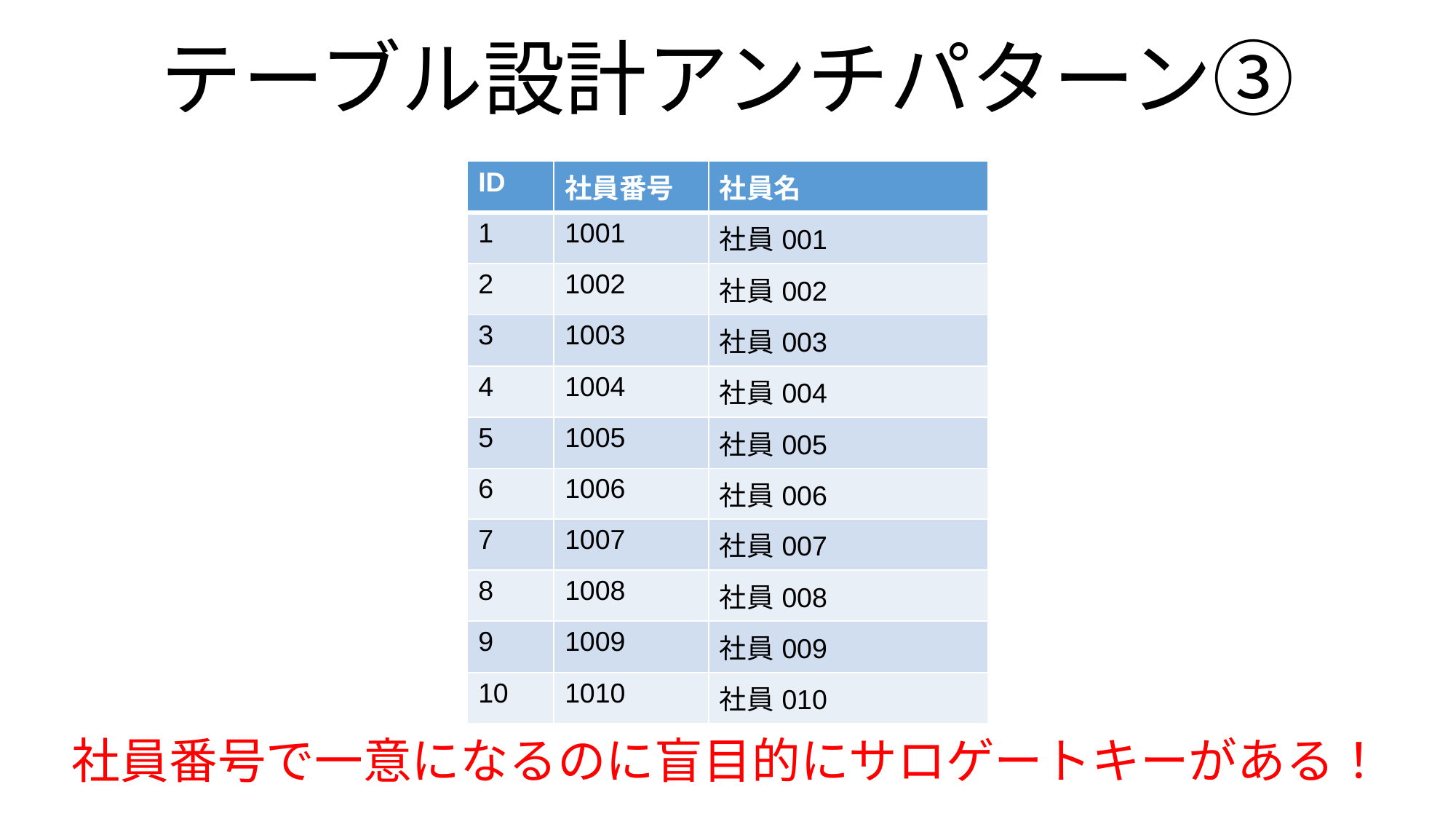

# テーブル設計アンチパターン③
| ID | 社員番号 | 社員名 |
| --- | --- | --- |
| 1 | 1001 | 社員001 |
| 2 | 1002 | 社員002 |
| 3 | 1003 | 社員003 |
| 4 | 1004 | 社員004 |
| 5 | 1005 | 社員005 |
| 6 | 1006 | 社員006 |
| 7 | 1007 | 社員007 |
| 8 | 1008 | 社員008 |
| 9 | 1009 | 社員009 |
| 10 | 1010 | 社員010 |
社員番号で一意になるのに盲目的にサロゲートキーがある！